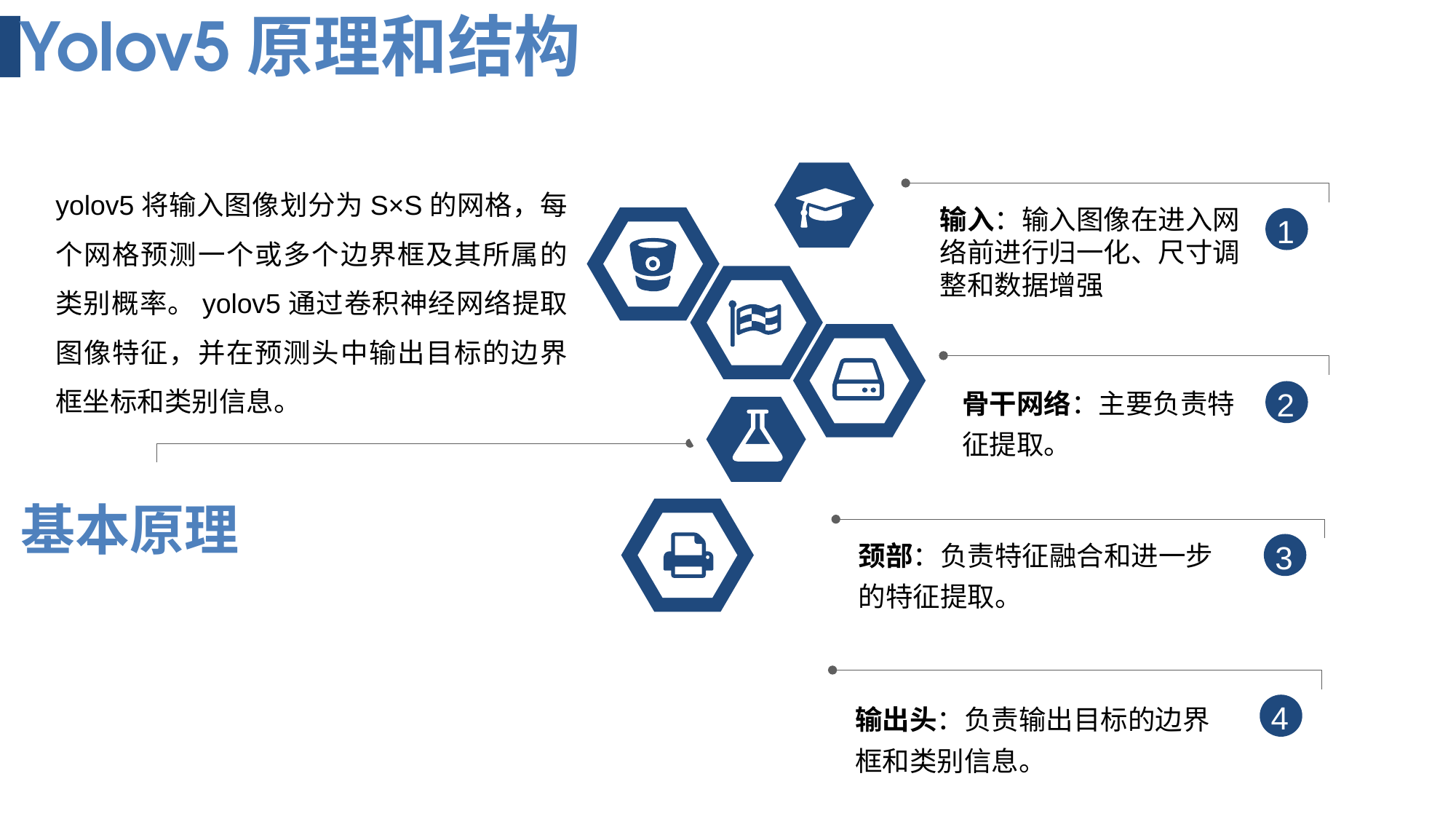

Yolov5原理和结构

yolov5将输入图像划分为S×S的网格，每个网格预测一个或多个边界框及其所属的类别概率。yolov5通过卷积神经网络提取图像特征，并在预测头中输出目标的边界框坐标和类别信息。

输入：输入图像在进入网络前进行归一化、尺寸调整和数据增强

1

骨干网络：主要负责特征提取。

2

基本原理

颈部：负责特征融合和进一步的特征提取。

3

输出头：负责输出目标的边界框和类别信息。

4